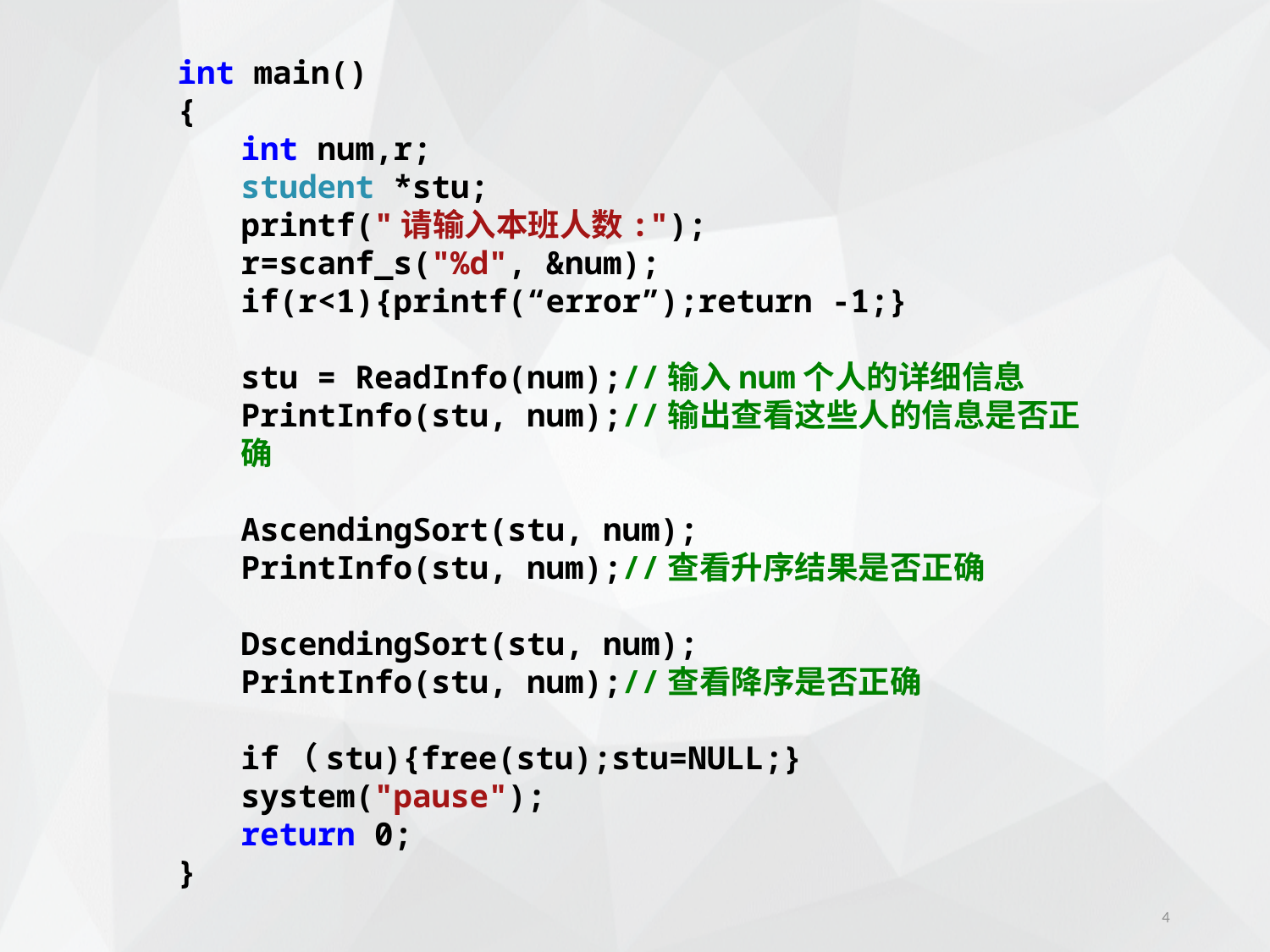

int main()
{
int num,r;
student *stu;
printf("请输入本班人数:");
r=scanf_s("%d", &num);
if(r<1){printf(“error”);return -1;}

stu = ReadInfo(num);//输入num个人的详细信息
PrintInfo(stu, num);//输出查看这些人的信息是否正确

AscendingSort(stu, num);
PrintInfo(stu, num);//查看升序结果是否正确

DscendingSort(stu, num);
PrintInfo(stu, num);//查看降序是否正确

if（stu){free(stu);stu=NULL;}
system("pause");
return 0;
}
4